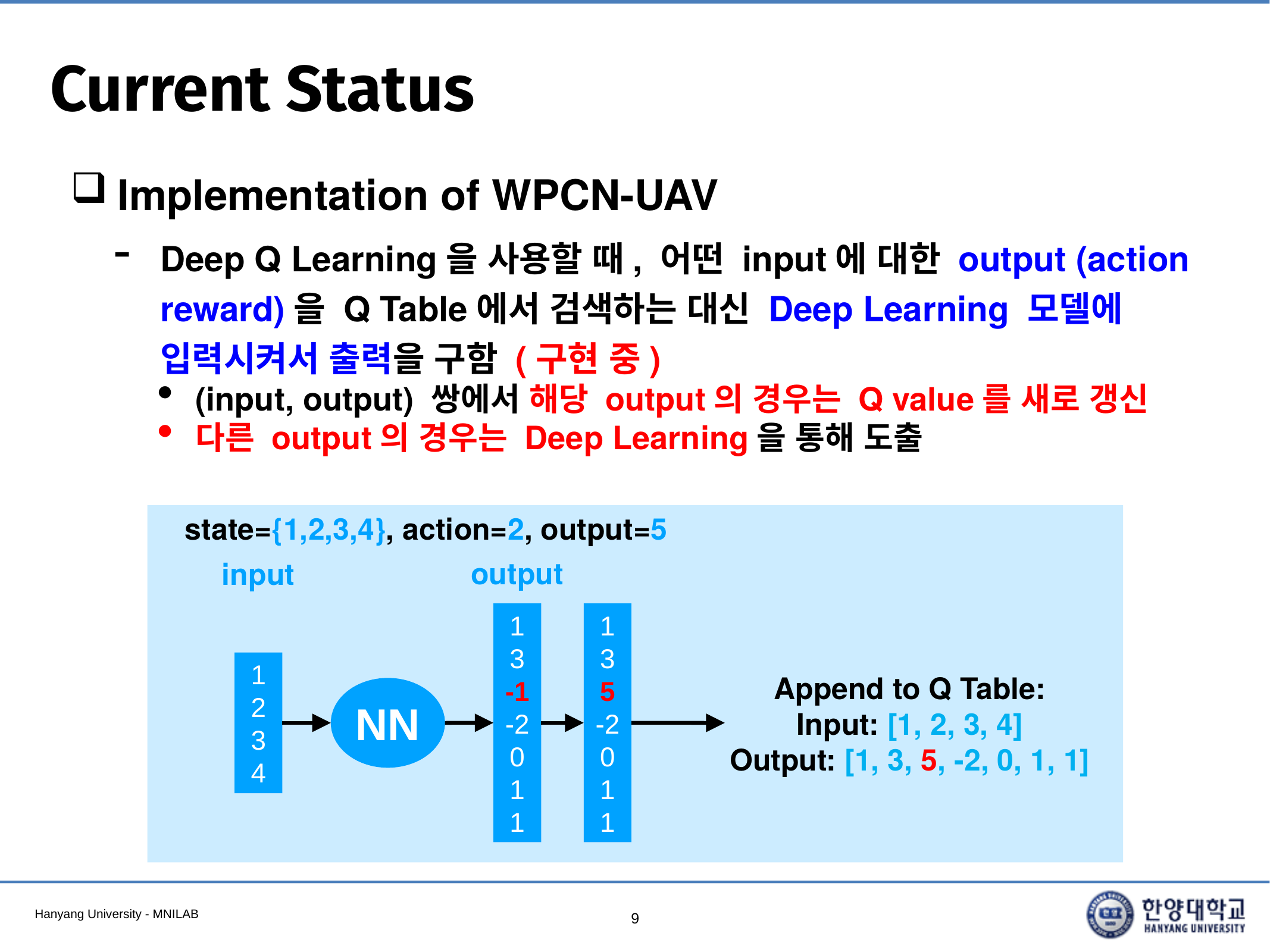

# Current Status
Implementation of WPCN-UAV
Deep Q Learning을 사용할 때, 어떤 input에 대한 output (action reward)을 Q Table에서 검색하는 대신 Deep Learning 모델에 입력시켜서 출력을 구함 (구현 중)
(input, output) 쌍에서 해당 output의 경우는 Q value를 새로 갱신
다른 output의 경우는 Deep Learning을 통해 도출

state={1,2,3,4}, action=2, output=5
output
input
1
3
-1
-2
0
1
1
1
3
5
-2
0
1
1
1
2
3
4
Append to Q Table:
Input: [1, 2, 3, 4]
Output: [1, 3, 5, -2, 0, 1, 1]
NN
9